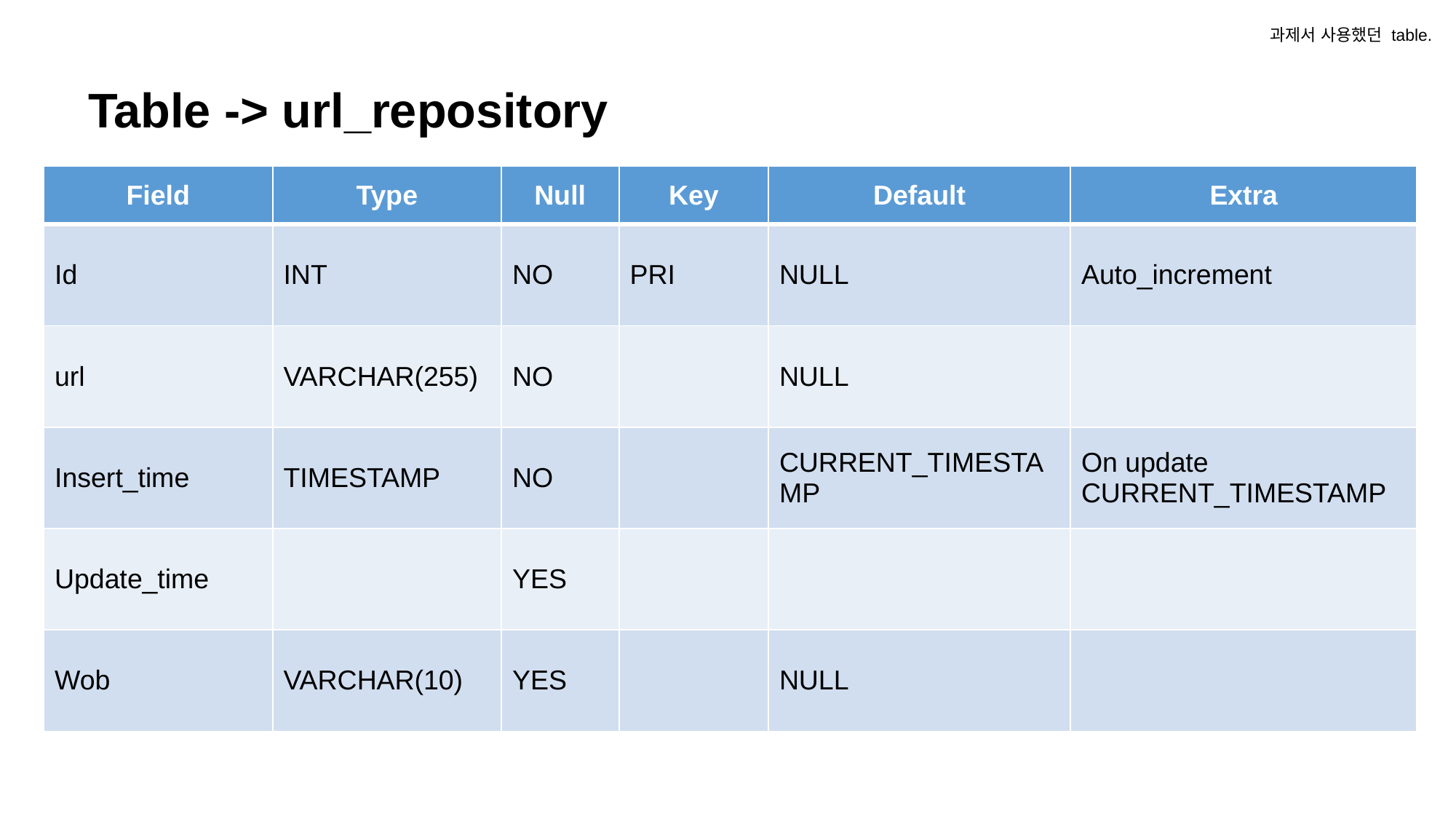

과제서 사용했던 table.
Table -> url_repository
| Field | Type | Null | Key | Default | Extra |
| --- | --- | --- | --- | --- | --- |
| Id | INT | NO | PRI | NULL | Auto\_increment |
| url | VARCHAR(255) | NO |  | NULL |  |
| Insert\_time | TIMESTAMP | NO |  | CURRENT\_TIMESTAMP | On update CURRENT\_TIMESTAMP |
| Update\_time |  | YES |  |  |  |
| Wob | VARCHAR(10) | YES |  | NULL |  |